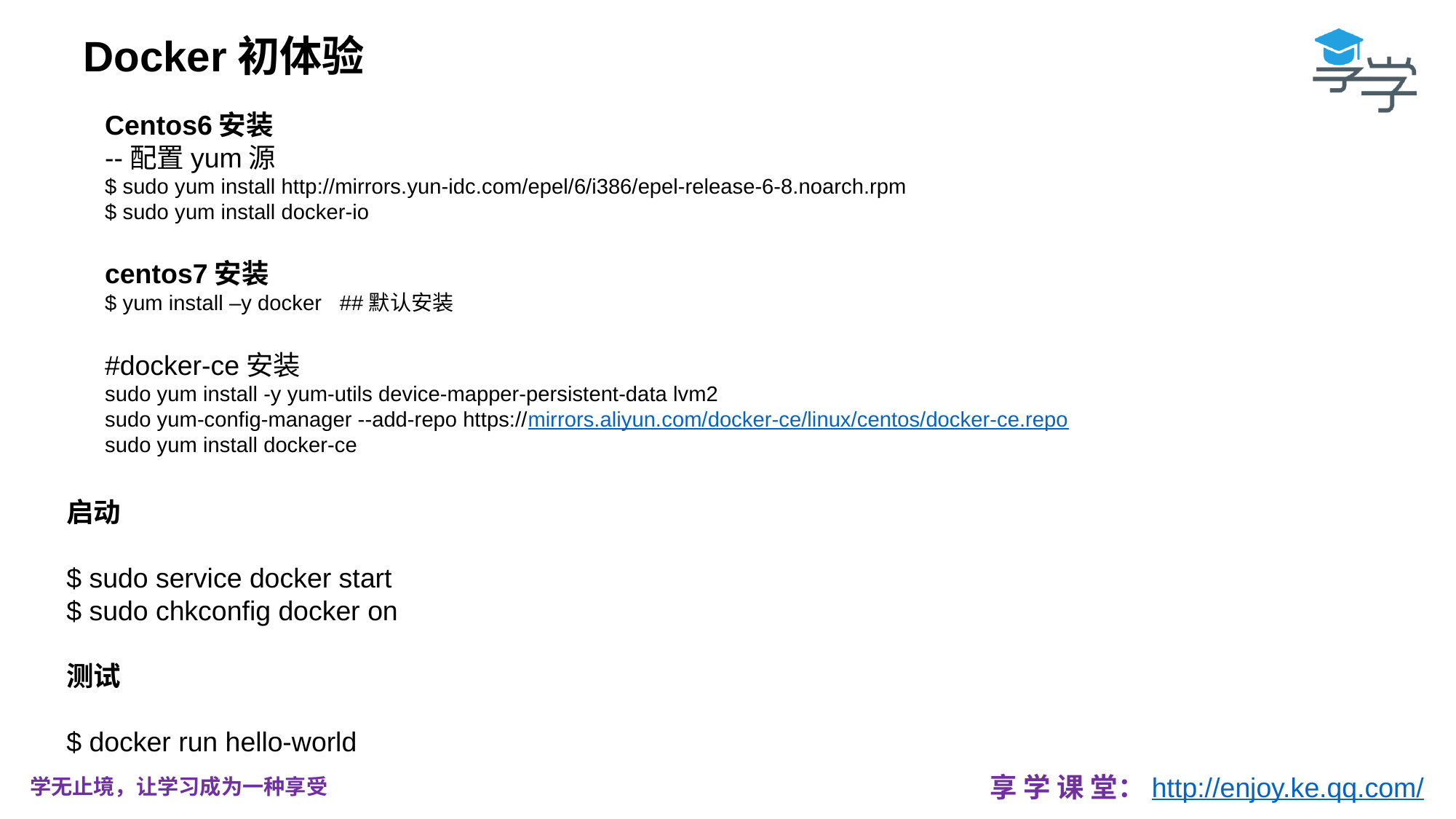

Docker初体验
Centos6安装
--配置yum源
$ sudo yum install http://mirrors.yun-idc.com/epel/6/i386/epel-release-6-8.noarch.rpm
$ sudo yum install docker-io

centos7安装
$ yum install –y docker   ##默认安装

#docker-ce安装
sudo yum install -y yum-utils device-mapper-persistent-data lvm2
sudo yum-config-manager --add-repo https://mirrors.aliyun.com/docker-ce/linux/centos/docker-ce.repo
sudo yum install docker-ce
启动

$ sudo service docker start
$ sudo chkconfig docker on

测试

$ docker run hello-world